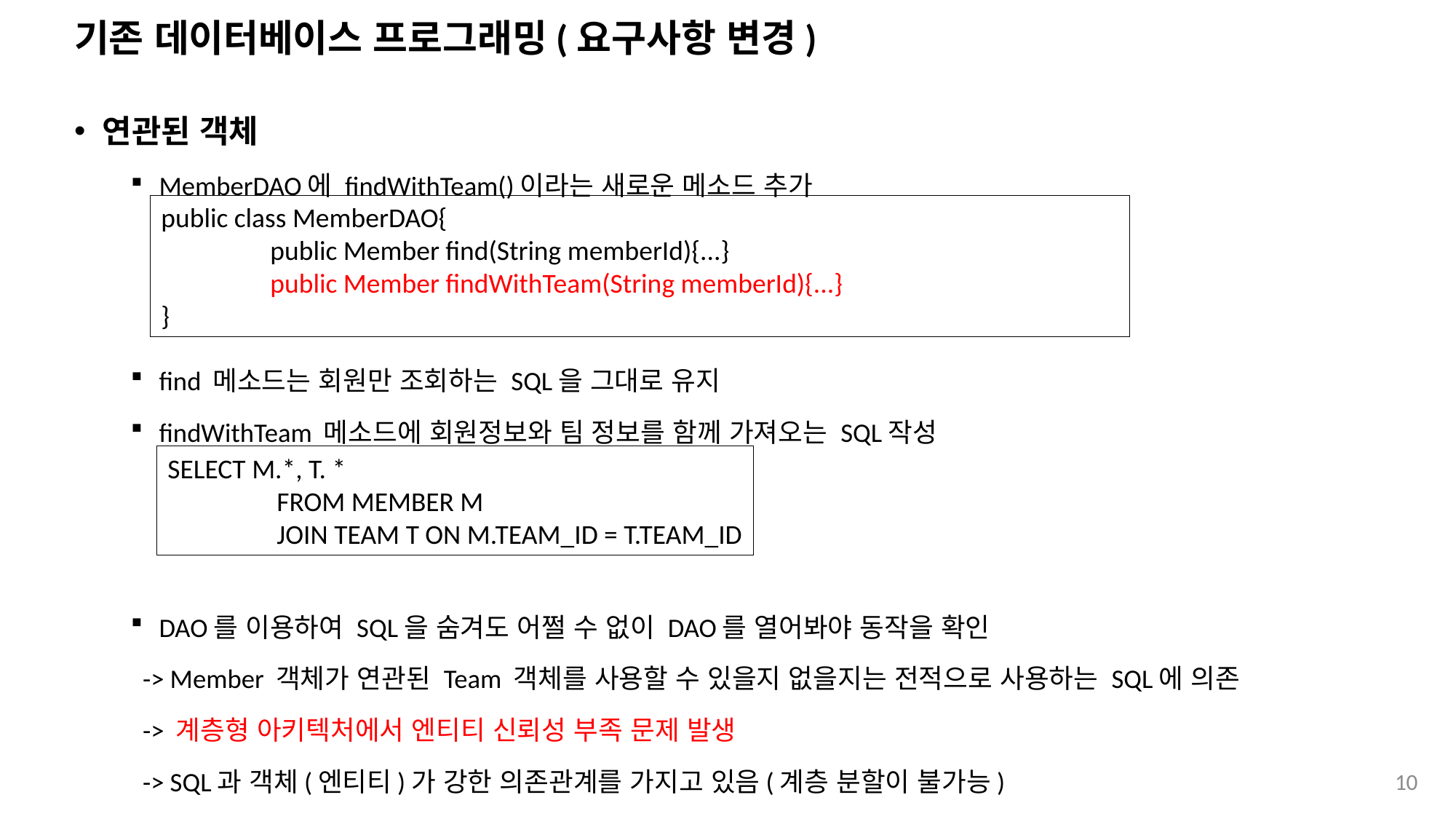

# 기존 데이터베이스 프로그래밍(요구사항 변경)
연관된 객체
MemberDAO에 findWithTeam()이라는 새로운 메소드 추가

find 메소드는 회원만 조회하는 SQL을 그대로 유지
findWithTeam 메소드에 회원정보와 팀 정보를 함께 가져오는 SQL작성

DAO를 이용하여 SQL을 숨겨도 어쩔 수 없이 DAO를 열어봐야 동작을 확인
  -> Member 객체가 연관된 Team 객체를 사용할 수 있을지 없을지는 전적으로 사용하는 SQL에 의존
  -> 계층형 아키텍처에서 엔티티 신뢰성 부족 문제 발생
  -> SQL과 객체(엔티티)가 강한 의존관계를 가지고 있음(계층 분할이 불가능)

public class MemberDAO{
	public Member find(String memberId){...}
	public Member findWithTeam(String memberId){...}
}
SELECT M.*, T. *
	FROM MEMBER M
	JOIN TEAM T ON M.TEAM_ID = T.TEAM_ID
10